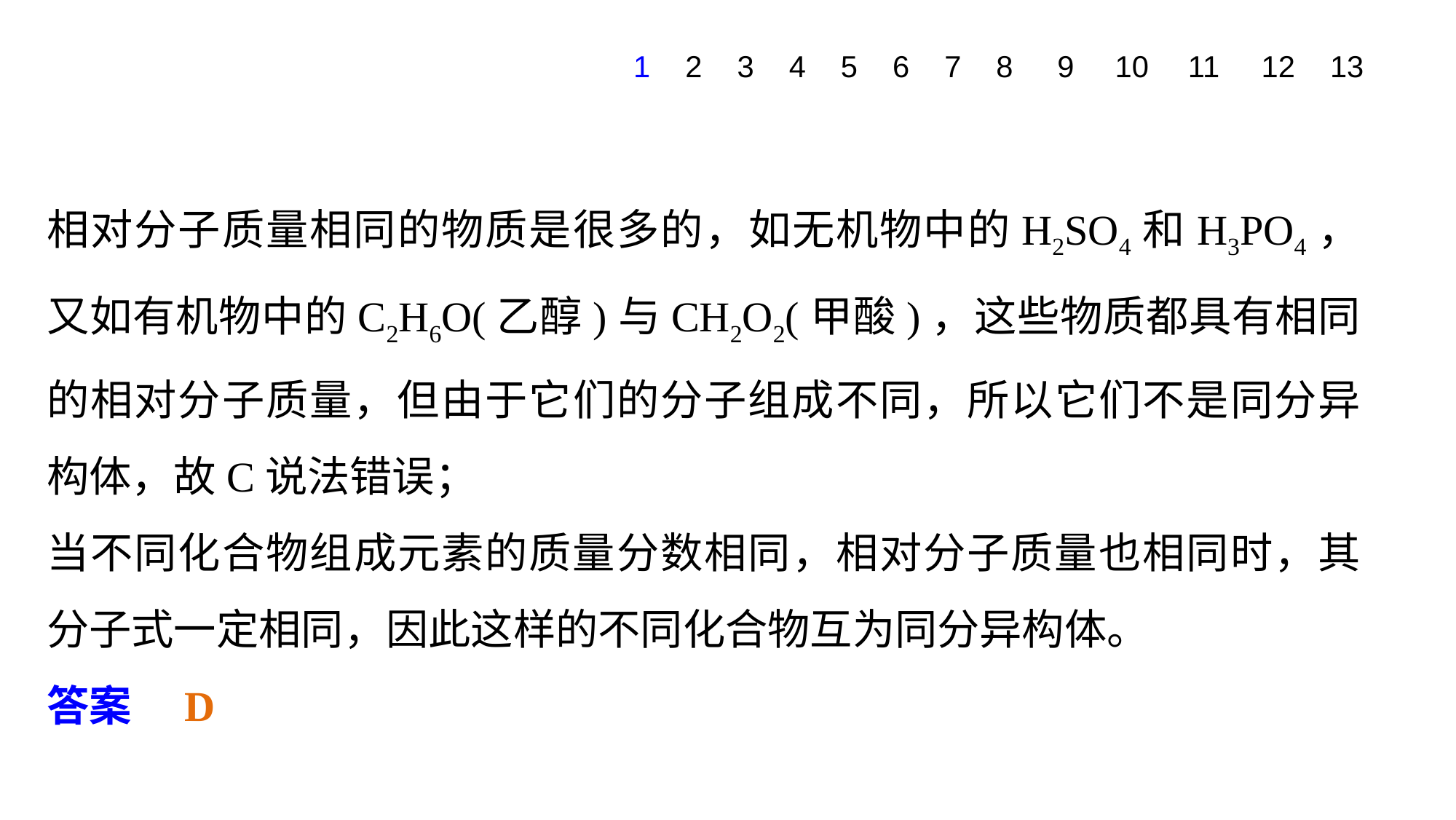

1
2
3
4
5
6
7
8
9
10
11
12
13
相对分子质量相同的物质是很多的，如无机物中的H2SO4和H3PO4，又如有机物中的C2H6O(乙醇)与CH2O2(甲酸)，这些物质都具有相同的相对分子质量，但由于它们的分子组成不同，所以它们不是同分异构体，故C说法错误；
当不同化合物组成元素的质量分数相同，相对分子质量也相同时，其分子式一定相同，因此这样的不同化合物互为同分异构体。
答案　D